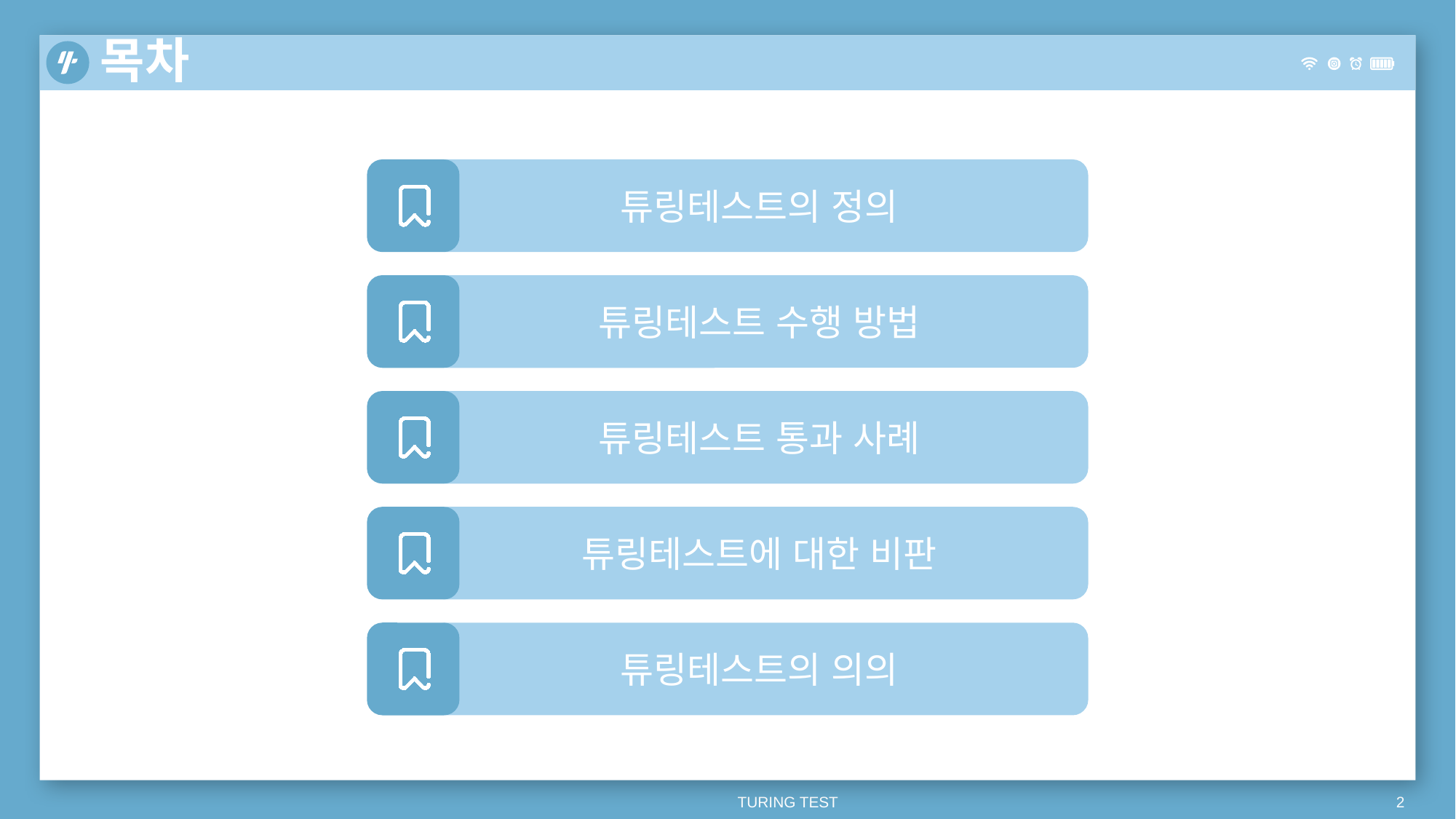

# 목차

튜링테스트의 정의

튜링테스트 수행 방법

튜링테스트 통과 사례

튜링테스트에 대한 비판

튜링테스트의 의의
TURING TEST
2